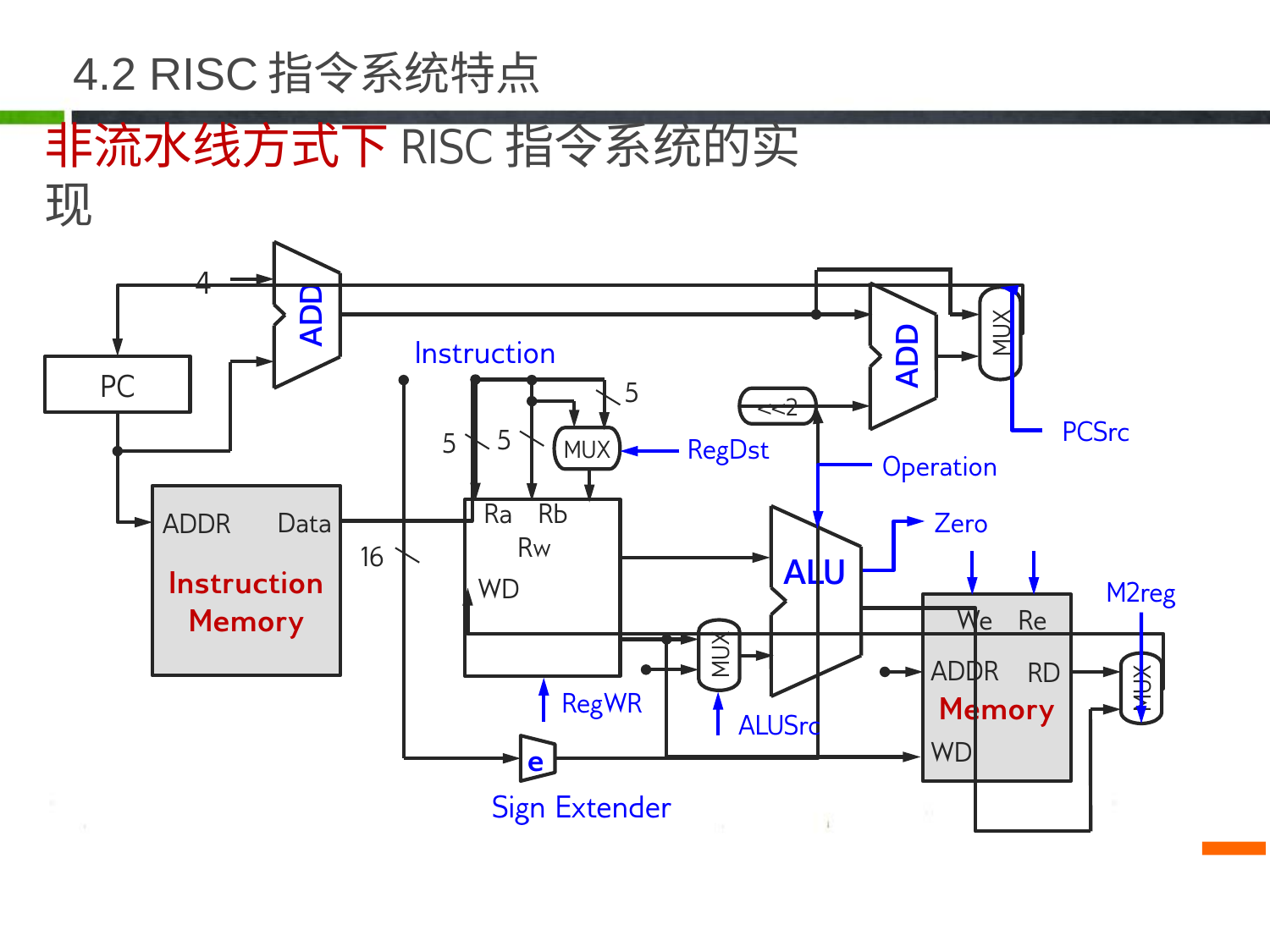

# 4.2 RISC指令系统特点
非流水线方式下RISC指令系统的实现

ADD
4

ADD
MUX
Instruction
PC
5
<<2
PCSrc
5
5
RegDst
MUX
Operation

Instruction
Memory
Zero
Data
ADDR

Ra   Rb   Rw

ALU
16
WD
M2reg

Memory
We   Re
MUX
ADDR
RD
MUX
RegWR
ALUSrc
WD
e
Sign Extender